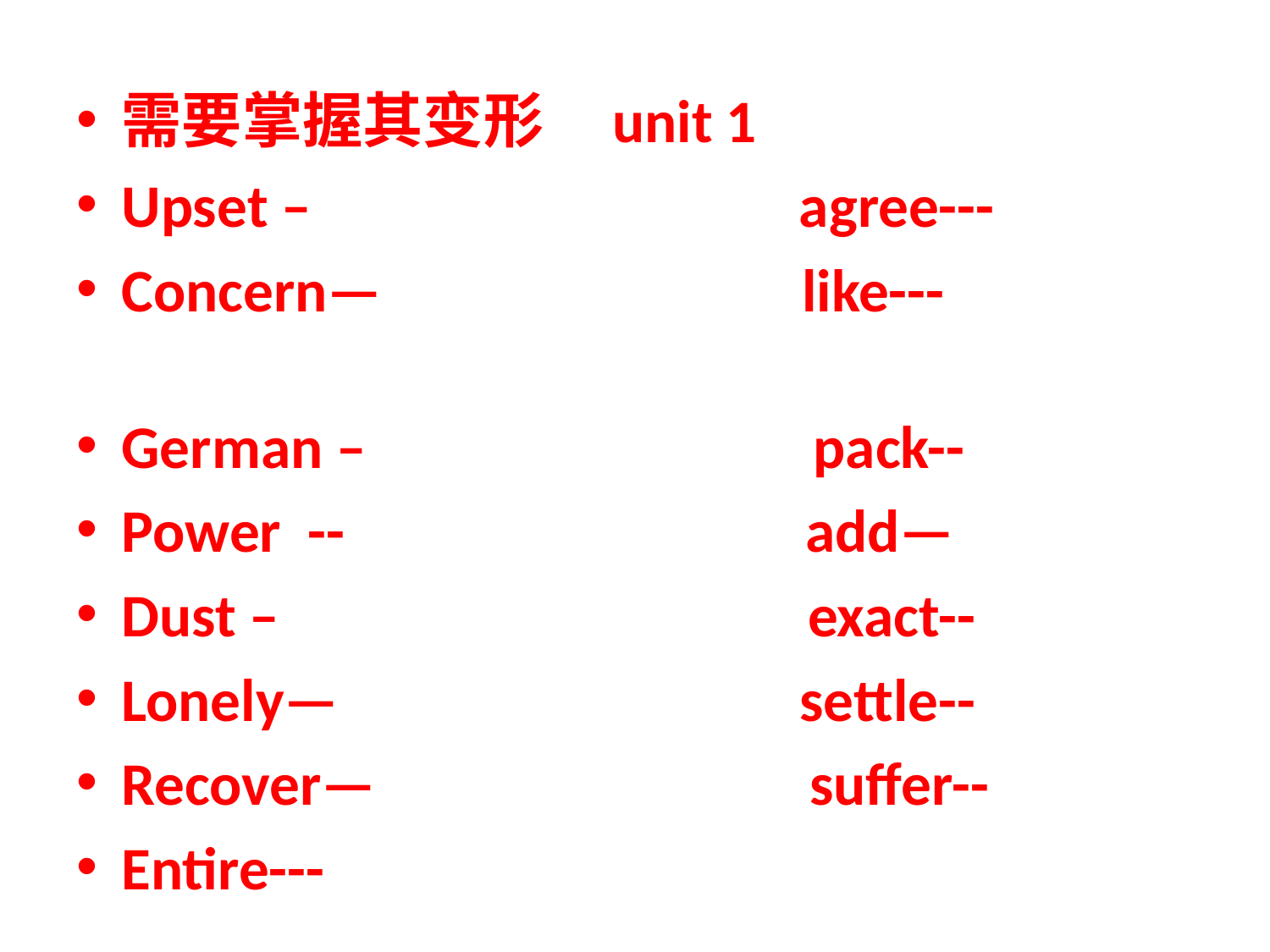

需要掌握其变形    unit 1
Upset –                                    agree---
Concern—                               like---
German –                                 pack--
Power  --                                  add—
Dust –                                       exact--
Lonely—                                  settle--
Recover—                                suffer--
Entire---